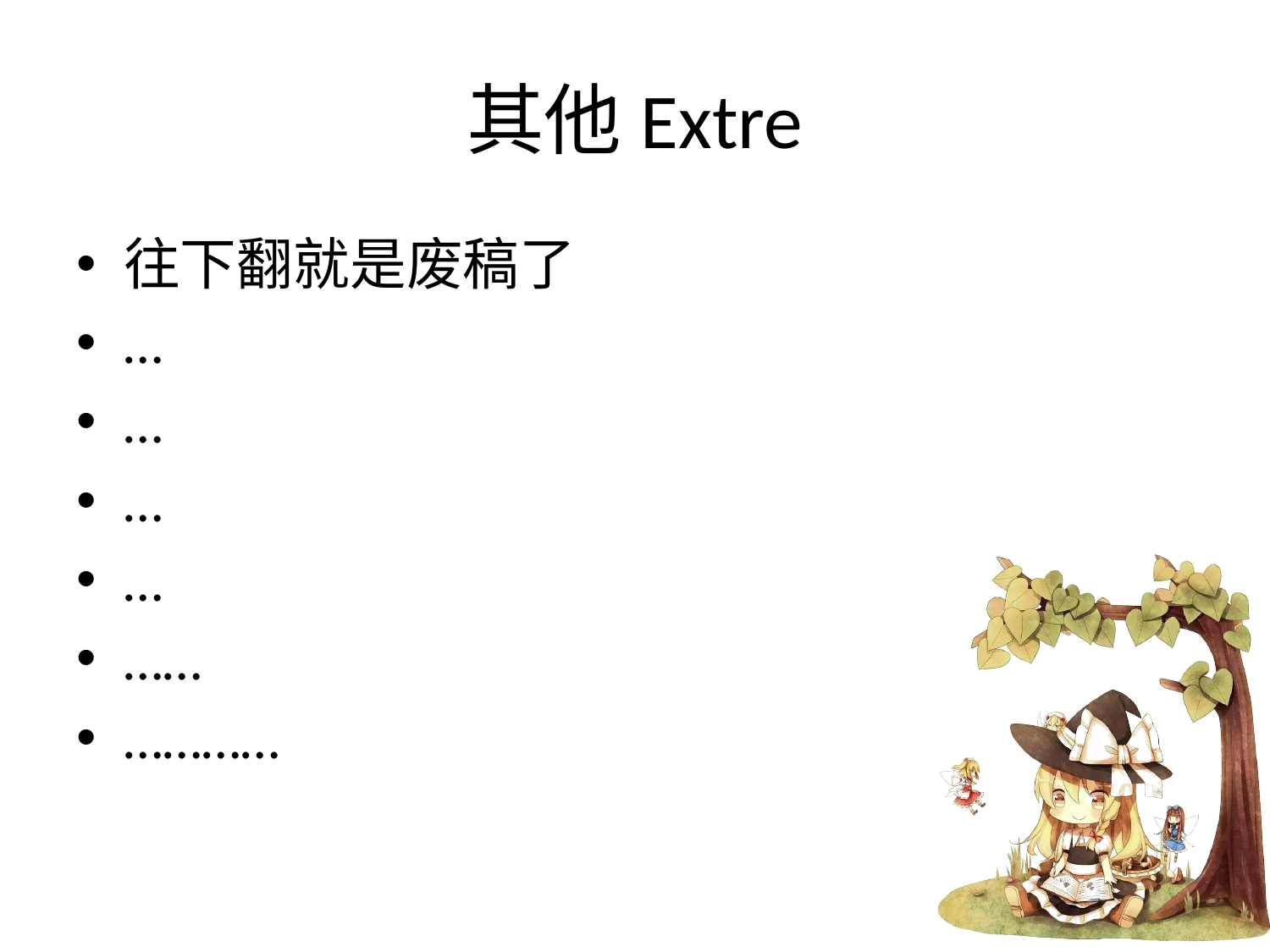

# 其他Extre
往下翻就是废稿了
…
…
…
…
……
…………